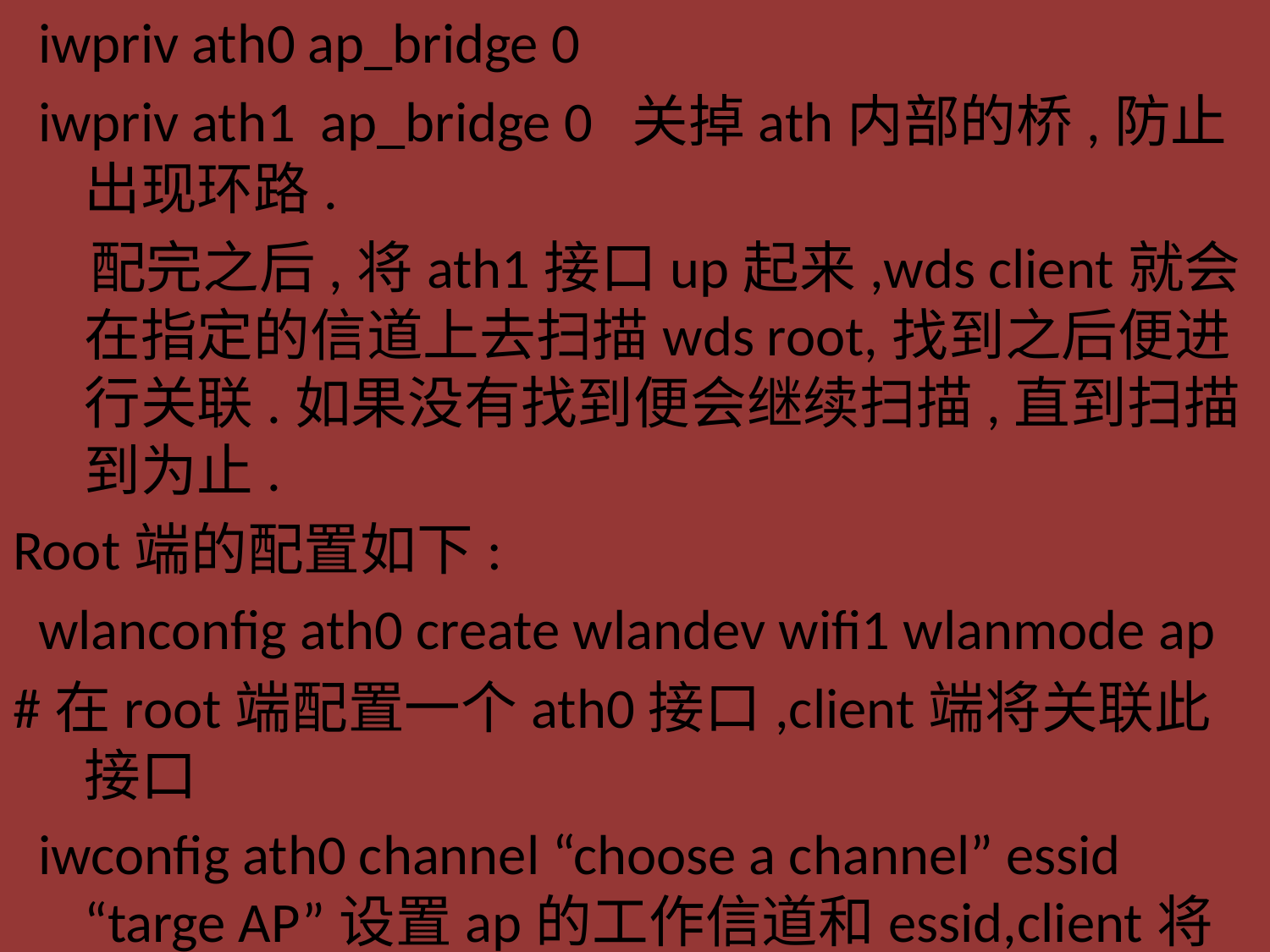

iwpriv ath0 ap_bridge 0
  iwpriv ath1  ap_bridge 0  关掉ath内部的桥,防止出现环路.
     配完之后,将ath1接口up起来,wds client就会在指定的信道上去扫描wds root,找到之后便进行关联.如果没有找到便会继续扫描,直到扫描到为止.
Root端的配置如下:
  wlanconfig ath0 create wlandev wifi1 wlanmode ap
#在root端配置一个ath0接口,client端将关联此接口
  iwconfig ath0 channel “choose a channel” essid “targe AP”设置ap的工作信道和essid,client将会以此信道和essid来关联root